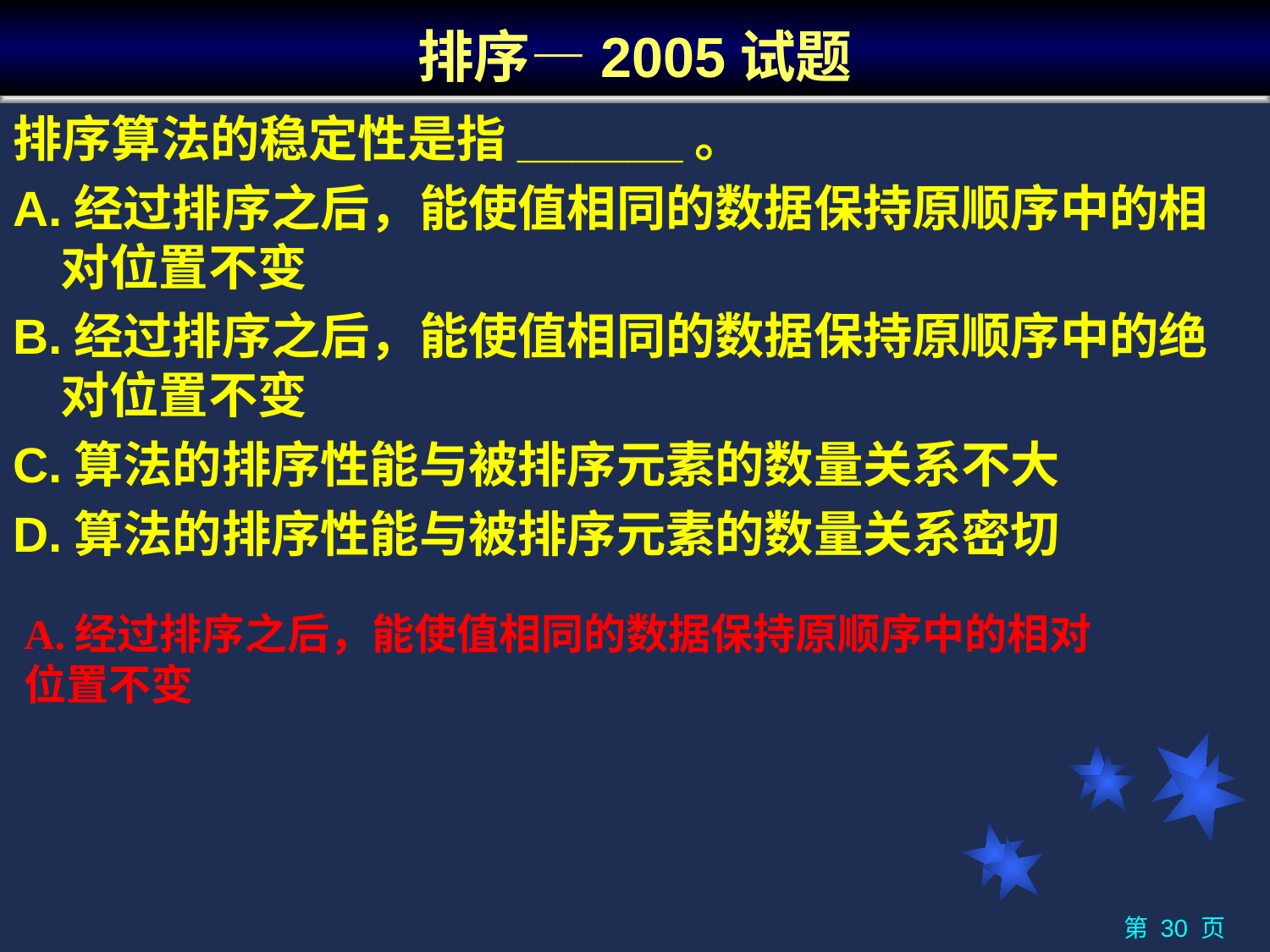

# 排序—2005试题
排序算法的稳定性是指______。
A.经过排序之后，能使值相同的数据保持原顺序中的相对位置不变
B.经过排序之后，能使值相同的数据保持原顺序中的绝对位置不变
C.算法的排序性能与被排序元素的数量关系不大
D.算法的排序性能与被排序元素的数量关系密切

A.经过排序之后，能使值相同的数据保持原顺序中的相对位置不变
第 30 页